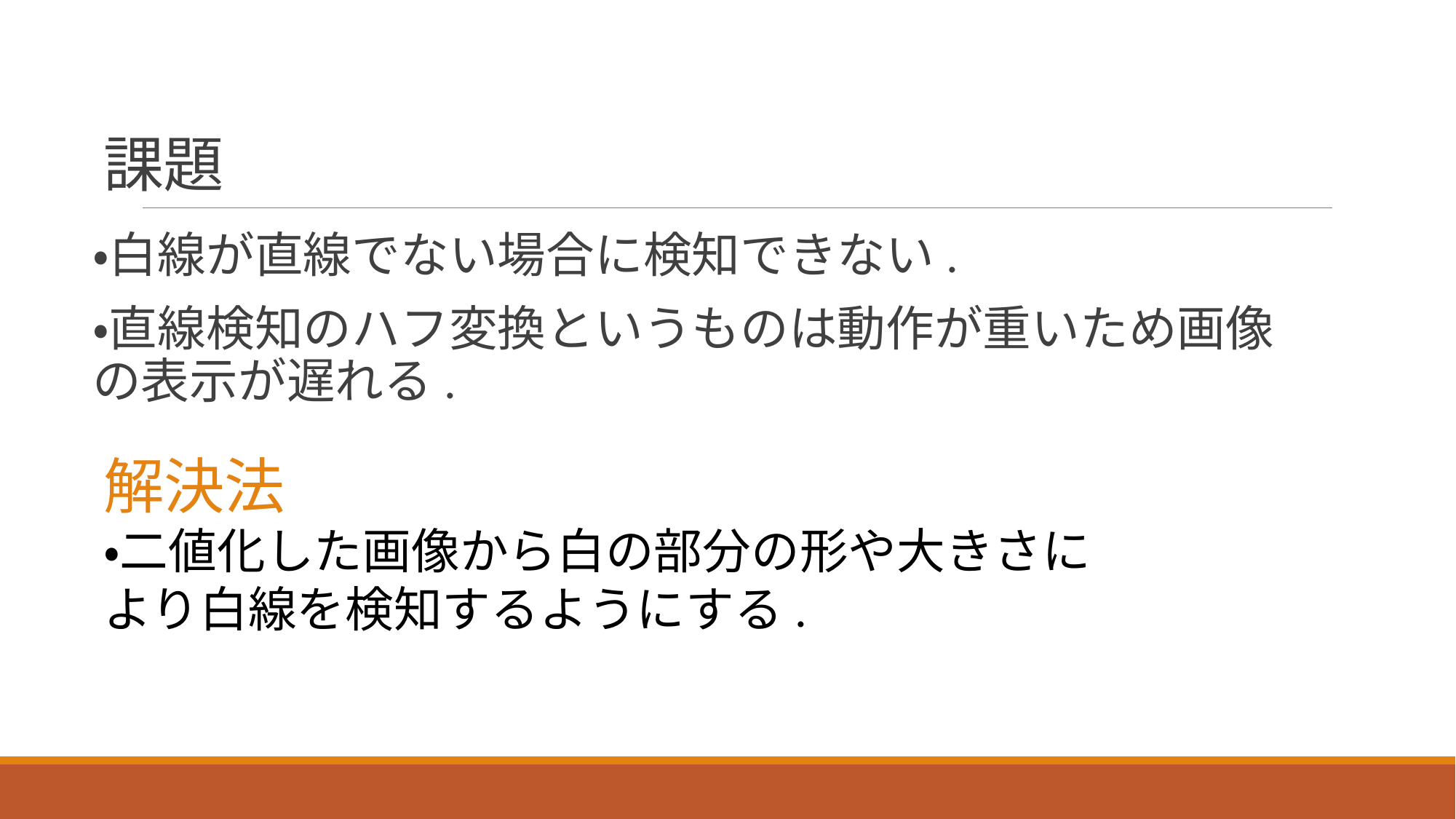

# 課題
・白線が直線でない場合に検知できない.
・直線検知のハフ変換というものは動作が重いため画像の表示が遅れる.
解決法
・二値化した画像から白の部分の形や大きさにより白線を検知するようにする.